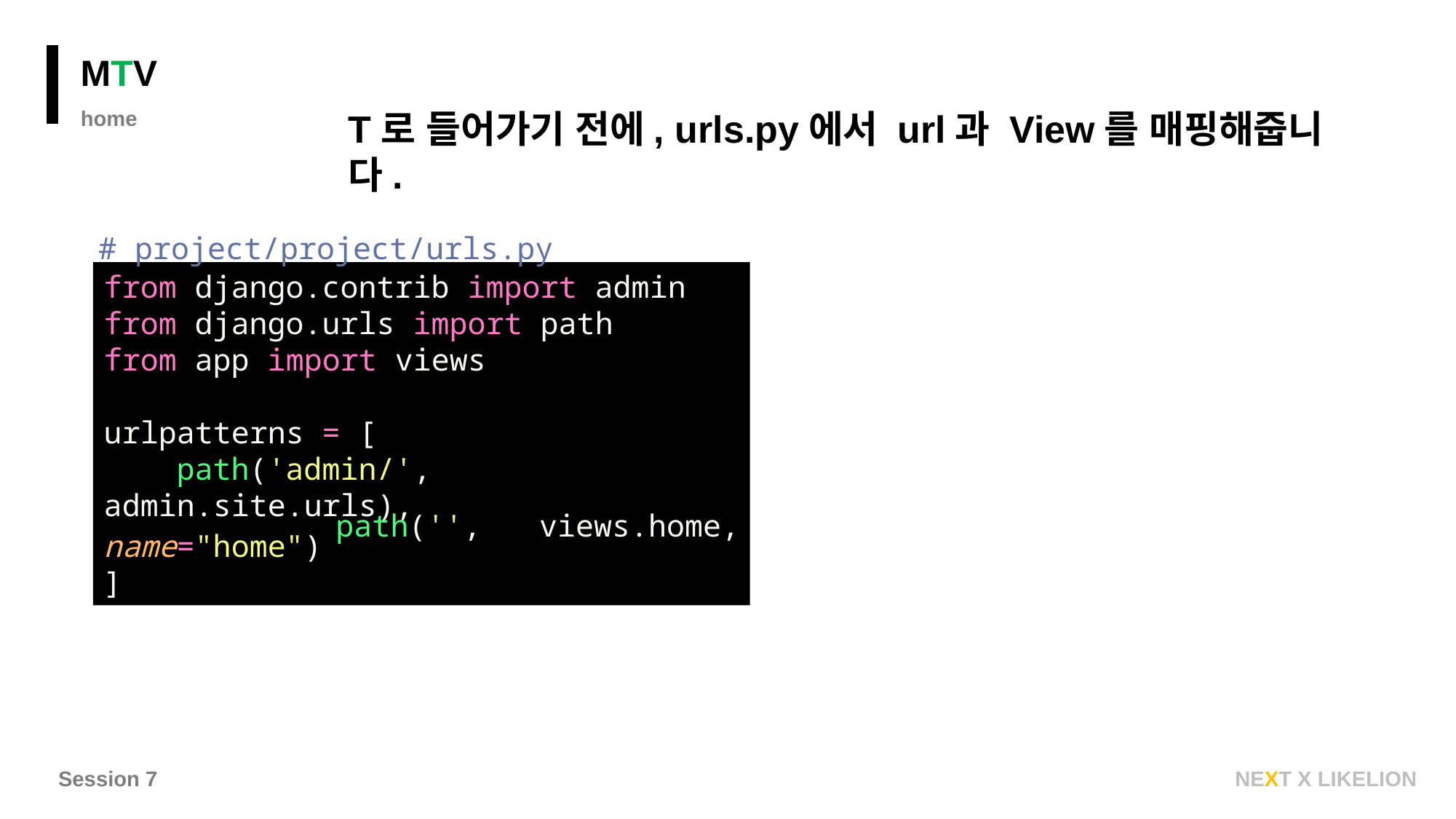

MTV

T로 들어가기 전에, urls.py에서 url과 View를 매핑해줍니다.
home
# project/project/urls.py
from django.contrib import admin
from django.urls import path
from app import views

urlpatterns = [
    path('admin/', admin.site.urls),
    path('', views.home, name="home")
]
Session 7
NEXT X LIKELION